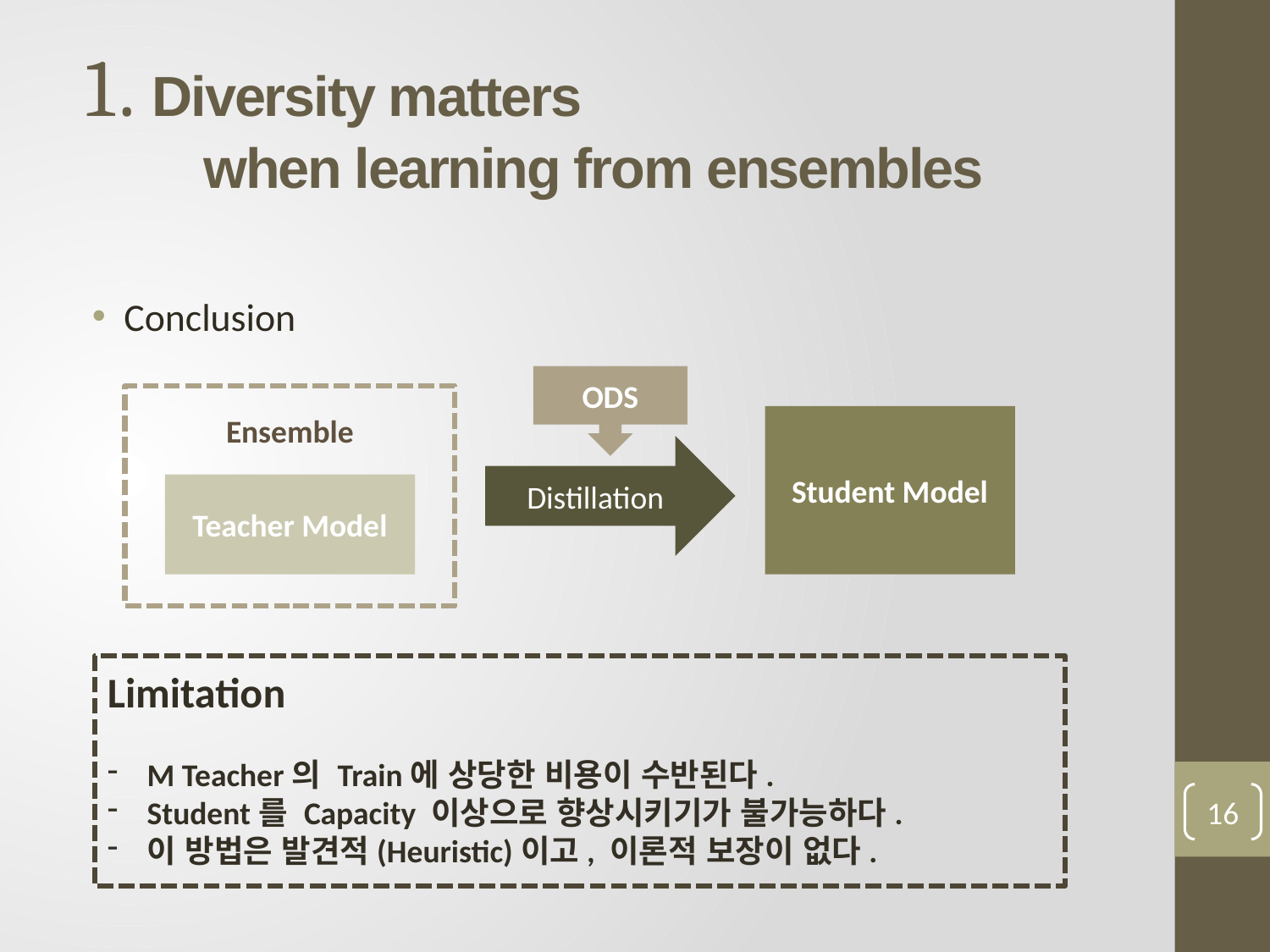

# 1. Diversity matters when learning from ensembles
Conclusion
ODS
Ensemble
Student Model
Distillation
Teacher Model
Limitation

M Teacher의 Train에 상당한 비용이 수반된다.
Student를 Capacity 이상으로 향상시키기가 불가능하다.
이 방법은 발견적(Heuristic)이고, 이론적 보장이 없다.
16